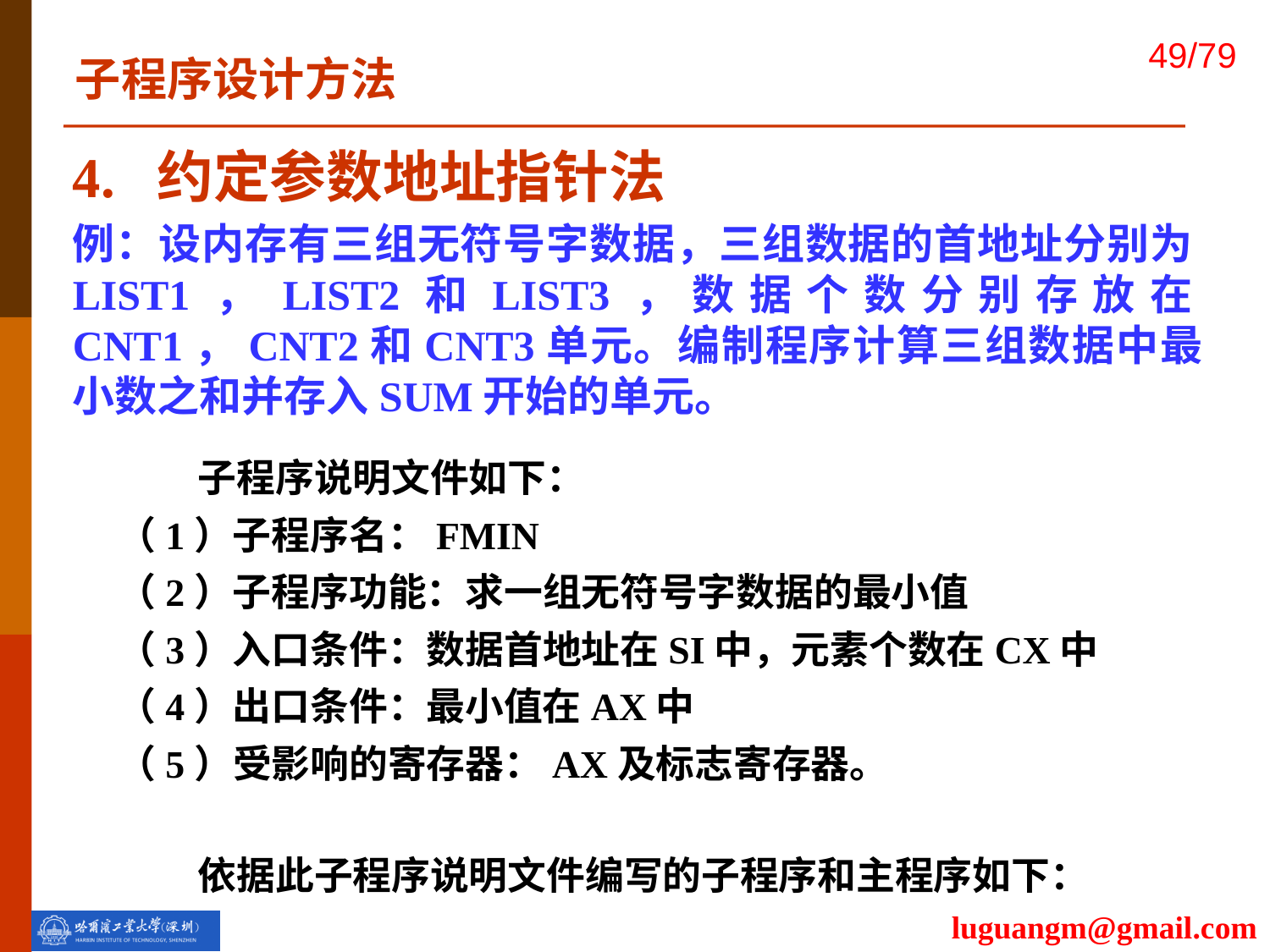

子程序设计方法
4.  约定参数地址指针法
例：设内存有三组无符号字数据，三组数据的首地址分别为LIST1，LIST2和LIST3，数据个数分别存放在CNT1，CNT2和CNT3单元。编制程序计算三组数据中最小数之和并存入SUM开始的单元。
        子程序说明文件如下：
（1）子程序名：FMIN
（2）子程序功能：求一组无符号字数据的最小值
（3）入口条件：数据首地址在SI中，元素个数在CX中
（4）出口条件：最小值在AX中
（5）受影响的寄存器：AX及标志寄存器。

        依据此子程序说明文件编写的子程序和主程序如下：